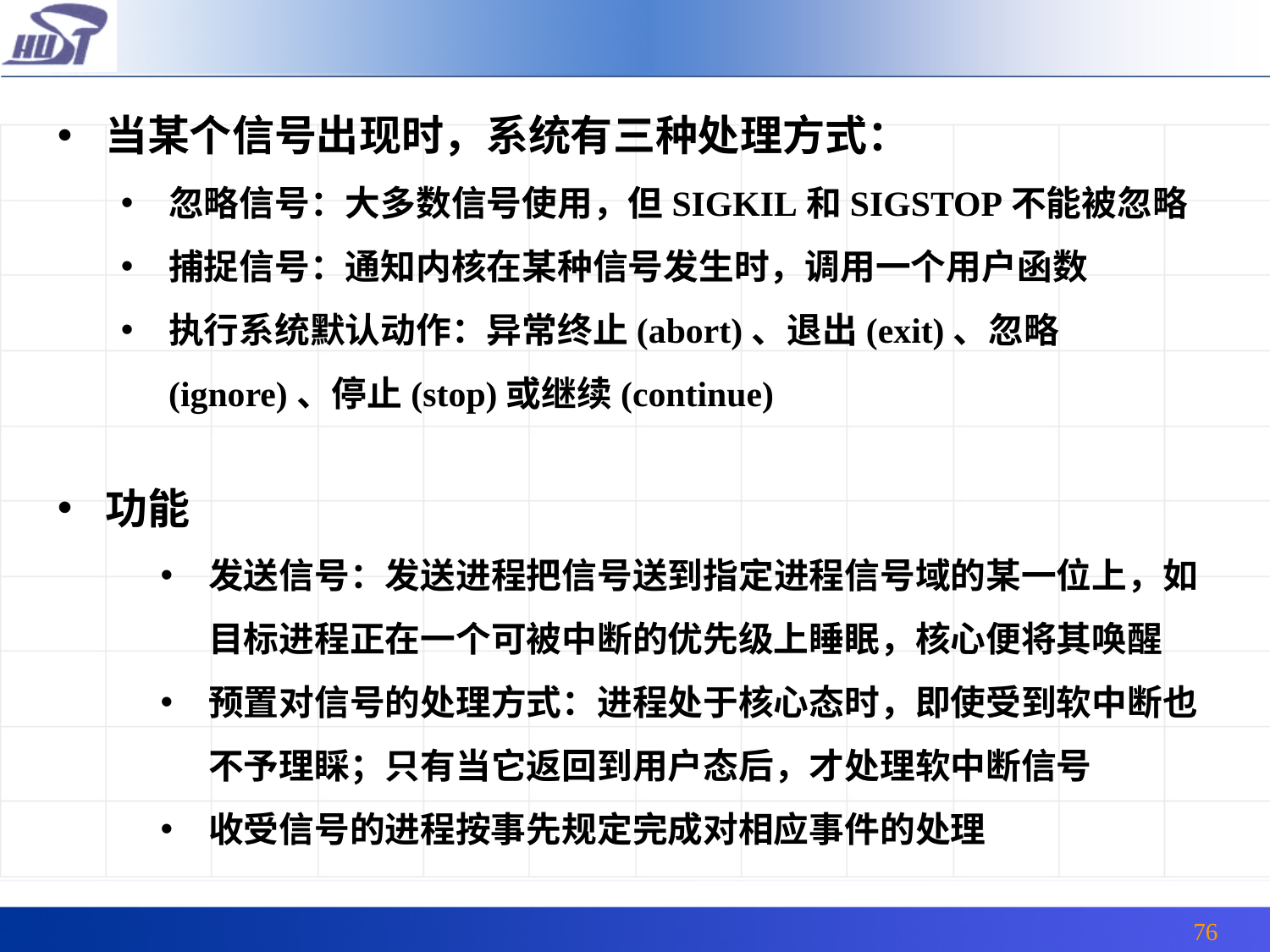

当某个信号出现时，系统有三种处理方式：
忽略信号：大多数信号使用，但SIGKIL和SIGSTOP不能被忽略
捕捉信号：通知内核在某种信号发生时，调用一个用户函数
执行系统默认动作：异常终止(abort)、退出(exit)、忽略(ignore)、停止(stop)或继续(continue)

功能
发送信号：发送进程把信号送到指定进程信号域的某一位上，如目标进程正在一个可被中断的优先级上睡眠，核心便将其唤醒
预置对信号的处理方式：进程处于核心态时，即使受到软中断也不予理睬；只有当它返回到用户态后，才处理软中断信号
收受信号的进程按事先规定完成对相应事件的处理
76